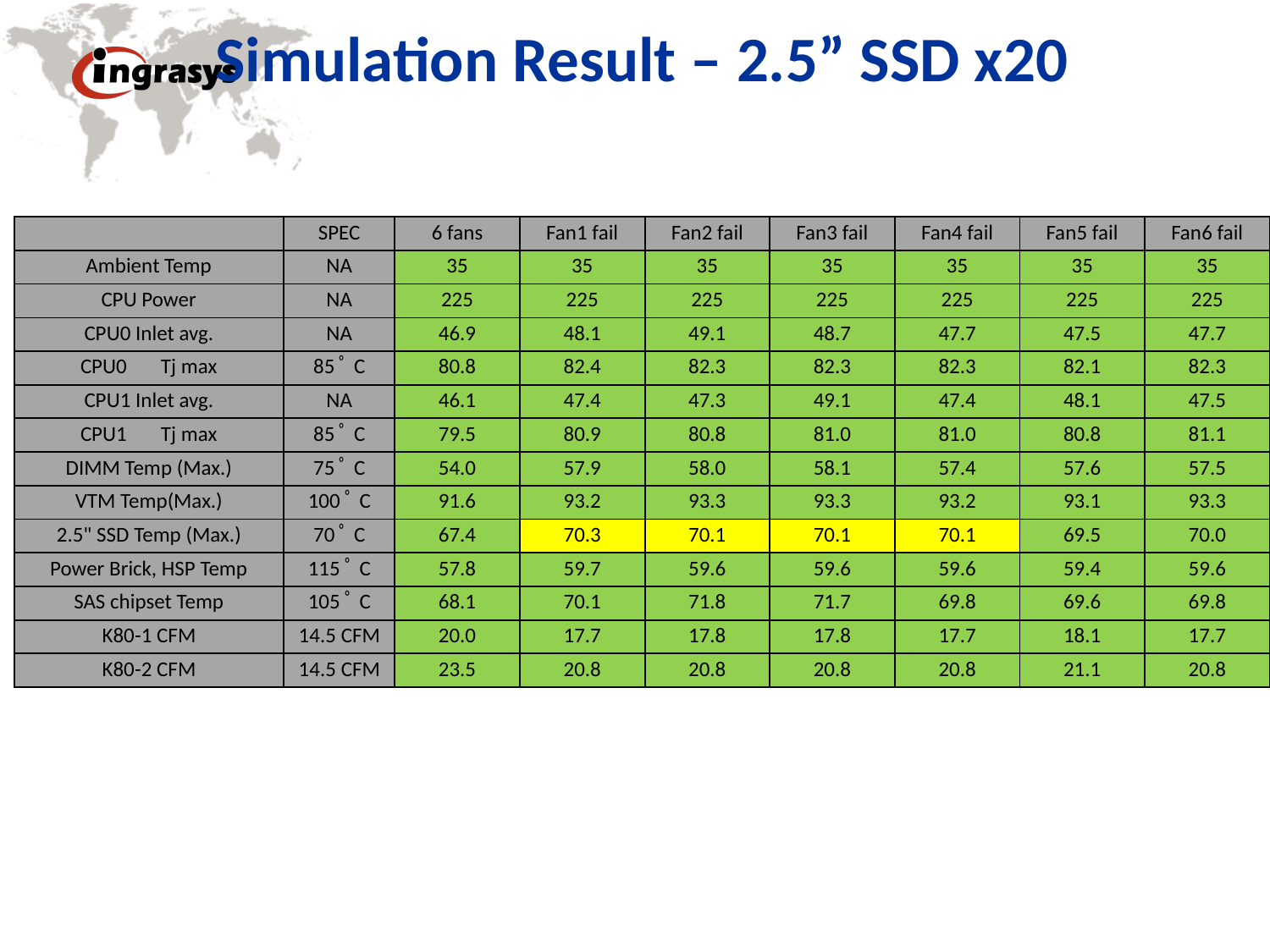

Simulation Result – 2.5” SSD x20
|  | SPEC | 6 fans | Fan1 fail | Fan2 fail | Fan3 fail | Fan4 fail | Fan5 fail | Fan6 fail |
| --- | --- | --- | --- | --- | --- | --- | --- | --- |
| Ambient Temp | NA | 35 | 35 | 35 | 35 | 35 | 35 | 35 |
| CPU Power | NA | 225 | 225 | 225 | 225 | 225 | 225 | 225 |
| CPU0 Inlet avg. | NA | 46.9 | 48.1 | 49.1 | 48.7 | 47.7 | 47.5 | 47.7 |
| CPU0 Tj max | 85ﾟC | 80.8 | 82.4 | 82.3 | 82.3 | 82.3 | 82.1 | 82.3 |
| CPU1 Inlet avg. | NA | 46.1 | 47.4 | 47.3 | 49.1 | 47.4 | 48.1 | 47.5 |
| CPU1 Tj max | 85ﾟC | 79.5 | 80.9 | 80.8 | 81.0 | 81.0 | 80.8 | 81.1 |
| DIMM Temp (Max.) | 75ﾟC | 54.0 | 57.9 | 58.0 | 58.1 | 57.4 | 57.6 | 57.5 |
| VTM Temp(Max.) | 100ﾟC | 91.6 | 93.2 | 93.3 | 93.3 | 93.2 | 93.1 | 93.3 |
| 2.5" SSD Temp (Max.) | 70ﾟC | 67.4 | 70.3 | 70.1 | 70.1 | 70.1 | 69.5 | 70.0 |
| Power Brick, HSP Temp | 115ﾟC | 57.8 | 59.7 | 59.6 | 59.6 | 59.6 | 59.4 | 59.6 |
| SAS chipset Temp | 105ﾟC | 68.1 | 70.1 | 71.8 | 71.7 | 69.8 | 69.6 | 69.8 |
| K80-1 CFM | 14.5 CFM | 20.0 | 17.7 | 17.8 | 17.8 | 17.7 | 18.1 | 17.7 |
| K80-2 CFM | 14.5 CFM | 23.5 | 20.8 | 20.8 | 20.8 | 20.8 | 21.1 | 20.8 |